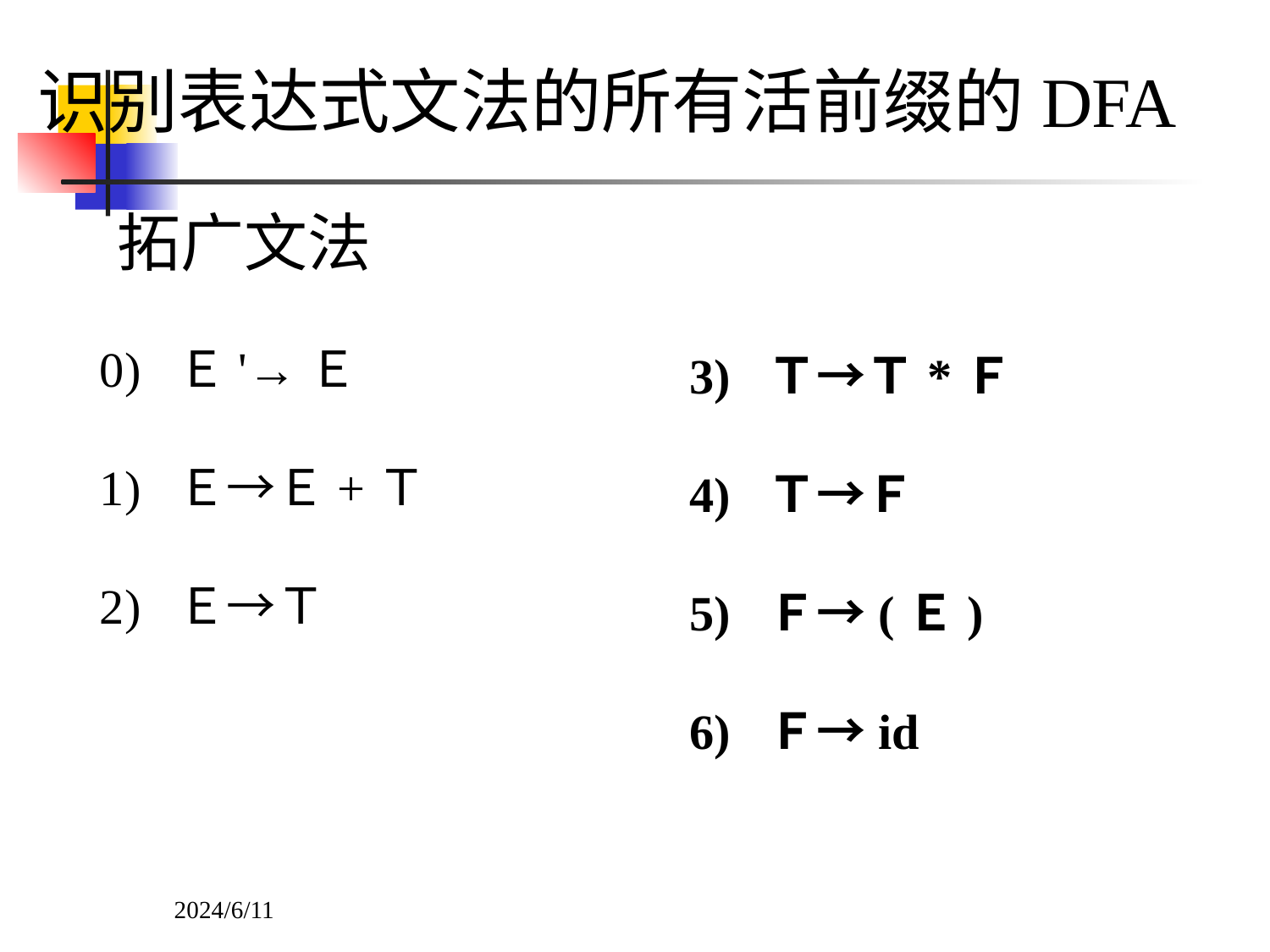

识别表达式文法的所有活前缀的DFA
 拓广文法

 0)  Ｅ'→Ｅ

 1)  Ｅ→Ｅ+Ｔ

 2)  Ｅ→Ｔ
 3)  Ｔ→Ｔ*Ｆ

 4)  Ｔ→Ｆ

 5)  Ｆ→(Ｅ)

 6)  Ｆ→id
2024/6/11